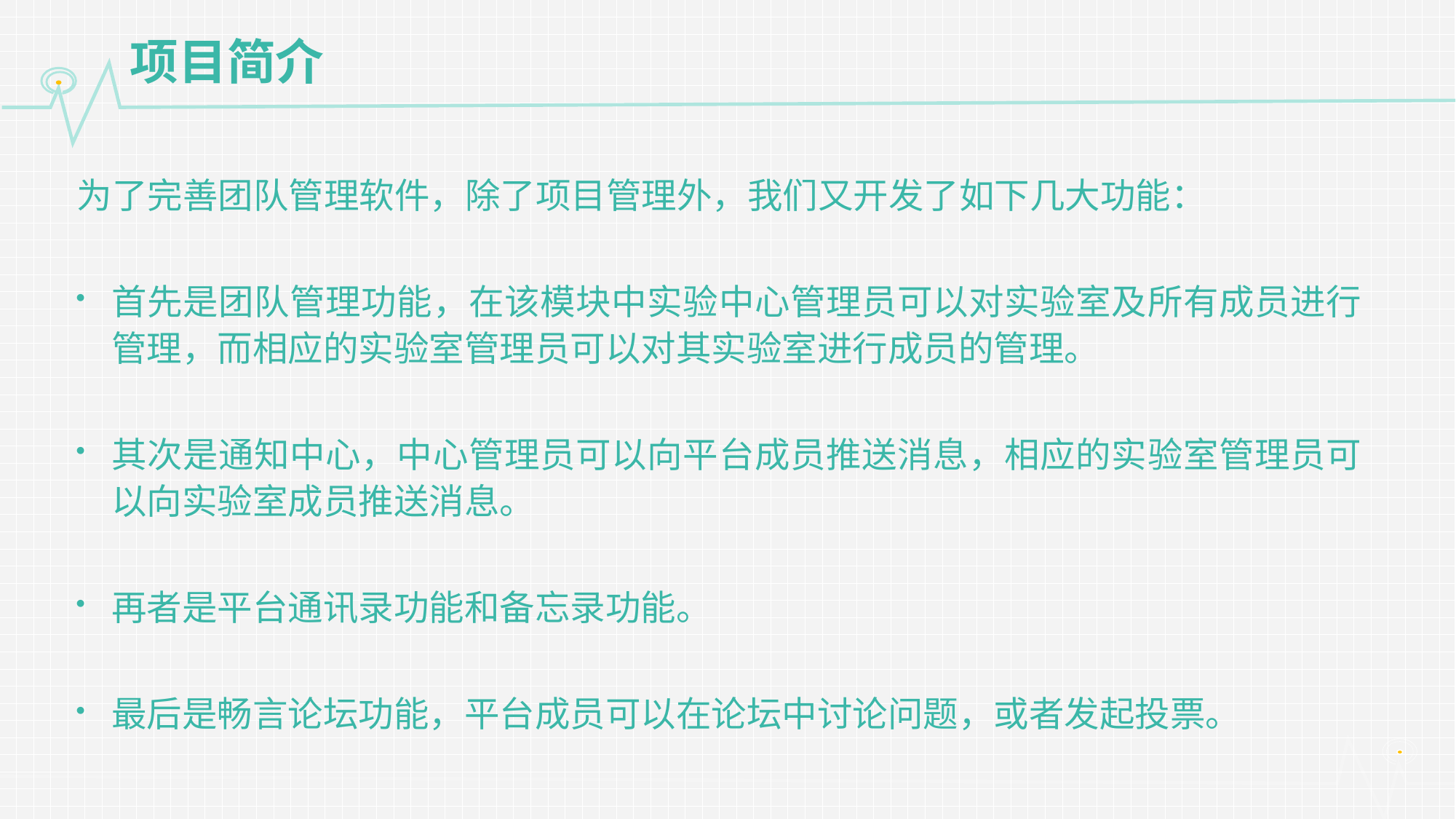

# 项目简介
为了完善团队管理软件，除了项目管理外，我们又开发了如下几大功能：

首先是团队管理功能，在该模块中实验中心管理员可以对实验室及所有成员进行管理，而相应的实验室管理员可以对其实验室进行成员的管理。

其次是通知中心，中心管理员可以向平台成员推送消息，相应的实验室管理员可以向实验室成员推送消息。

再者是平台通讯录功能和备忘录功能。

最后是畅言论坛功能，平台成员可以在论坛中讨论问题，或者发起投票。